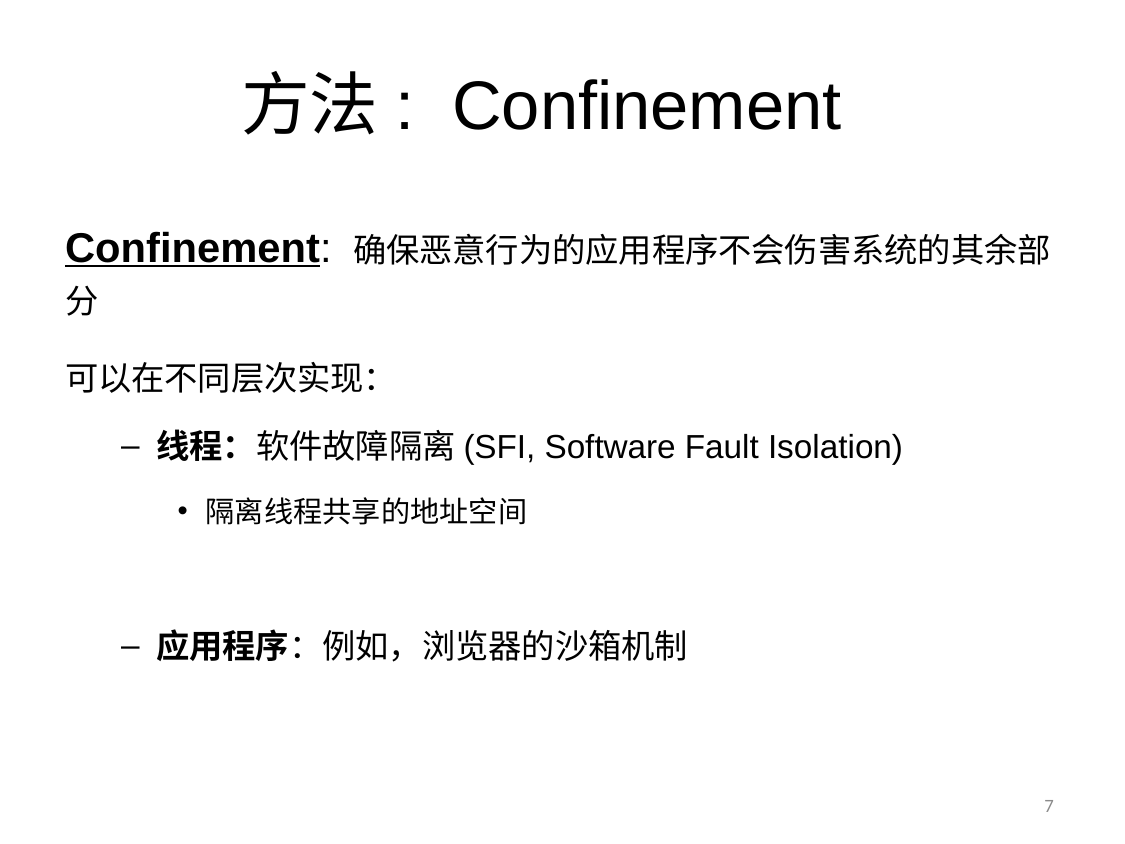

# 方法:  Confinement
Confinement: 确保恶意行为的应用程序不会伤害系统的其余部分
可以在不同层次实现：
线程：软件故障隔离(SFI, Software Fault Isolation)
隔离线程共享的地址空间

应用程序：例如，浏览器的沙箱机制
7